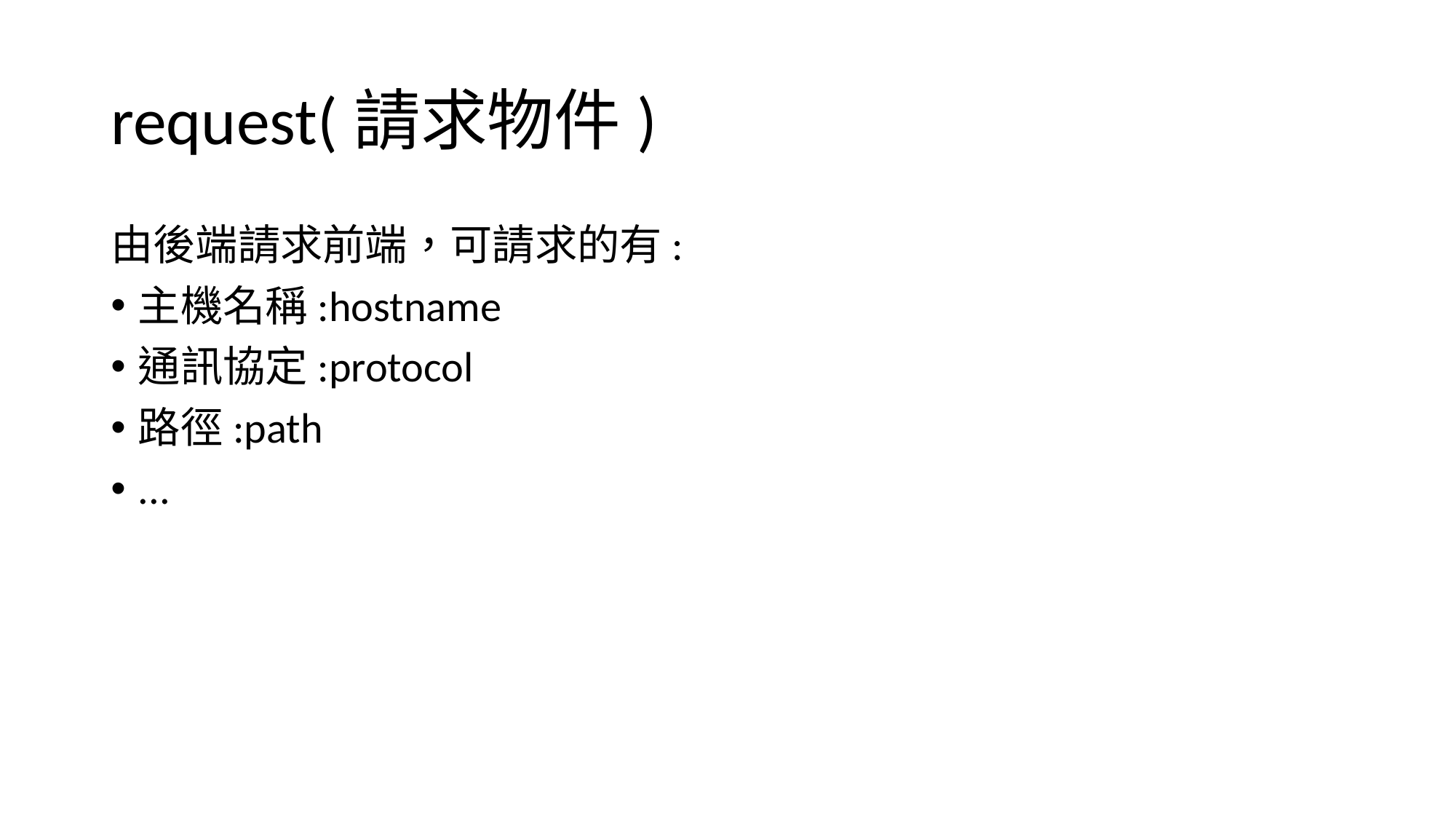

# request(請求物件)
由後端請求前端，可請求的有:
主機名稱:hostname
通訊協定:protocol
路徑:path
...